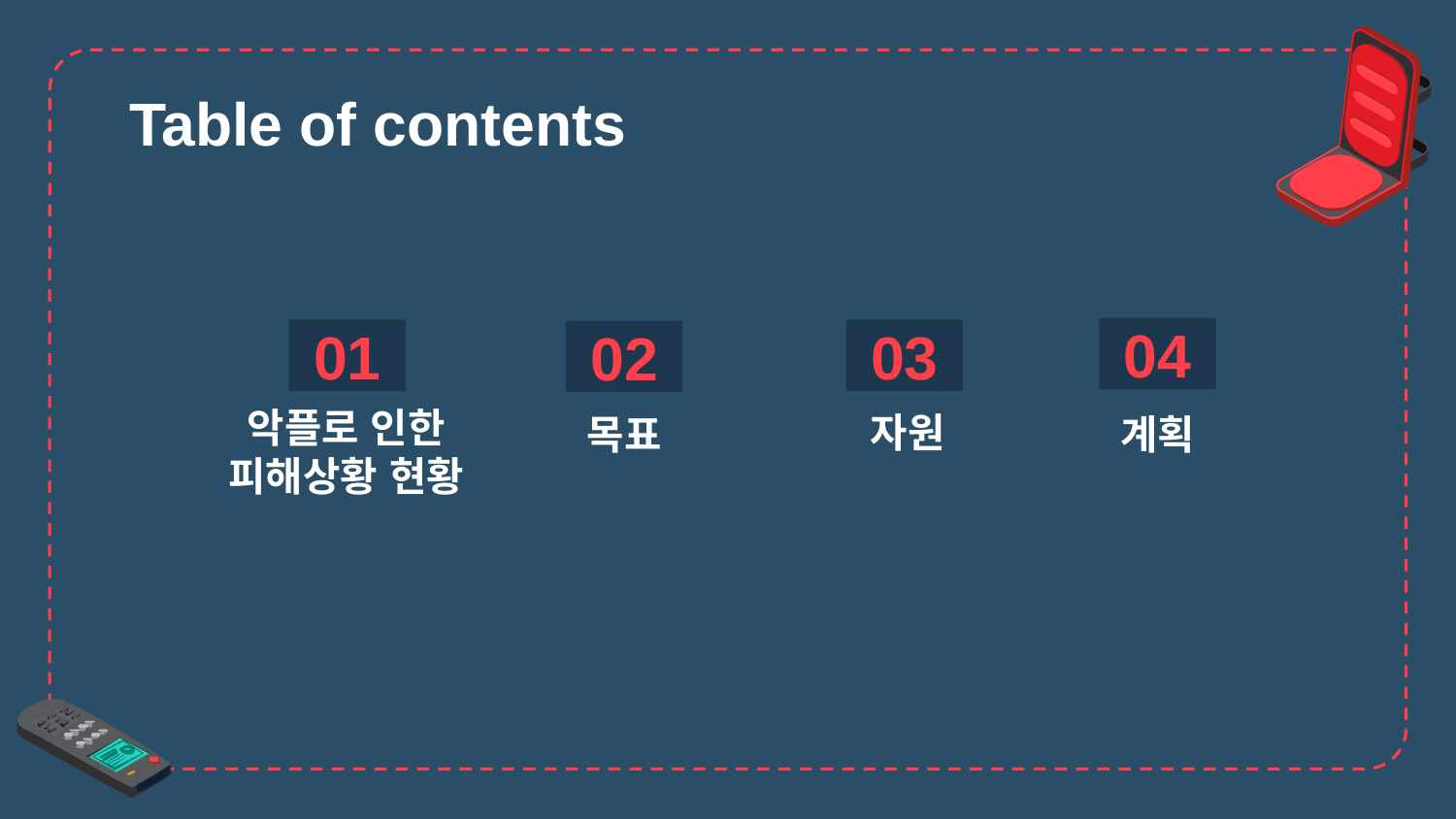

# Table of contents
04
03
01
02
자원
목표
계획
악플로 인한
피해상황 현황